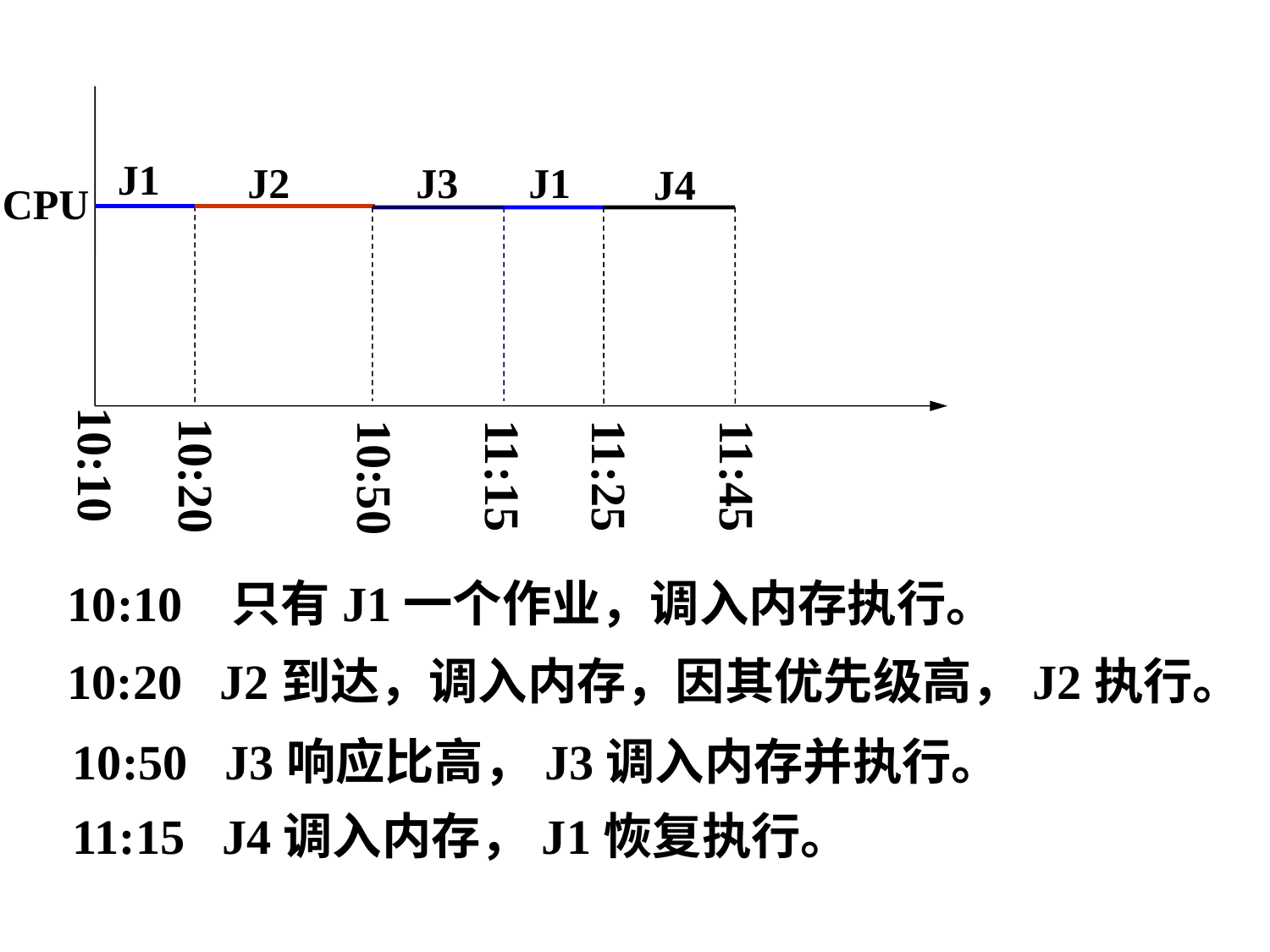

J1
J2
J3
J1
J4
CPU

10:10

10:20
10:50
11:15
11:25
11:45
10:10   只有J1一个作业，调入内存执行。
10:20   J2到达，调入内存，因其优先级高，J2执行。
10:50   J3响应比高，J3调入内存并执行。
11:15   J4调入内存，J1恢复执行。
34